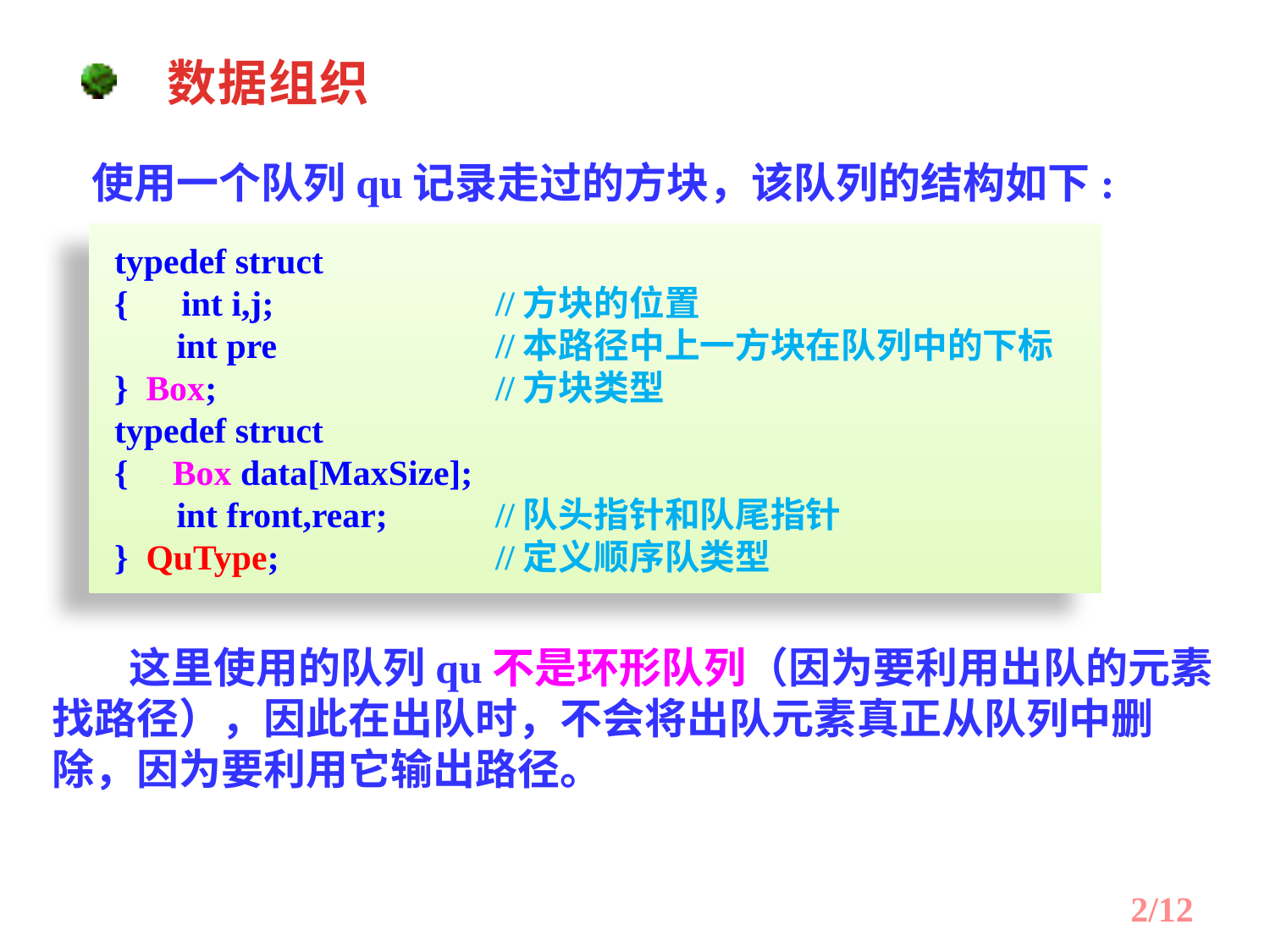

数据组织
使用一个队列qu记录走过的方块，该队列的结构如下:
typedef struct
{      int i,j;		//方块的位置
       int pre		//本路径中上一方块在队列中的下标
}  Box;			//方块类型
typedef struct
{     Box data[MaxSize];
       int front,rear;	//队头指针和队尾指针
}  QuType;		//定义顺序队类型
       这里使用的队列qu不是环形队列（因为要利用出队的元素找路径），因此在出队时，不会将出队元素真正从队列中删除，因为要利用它输出路径。
2